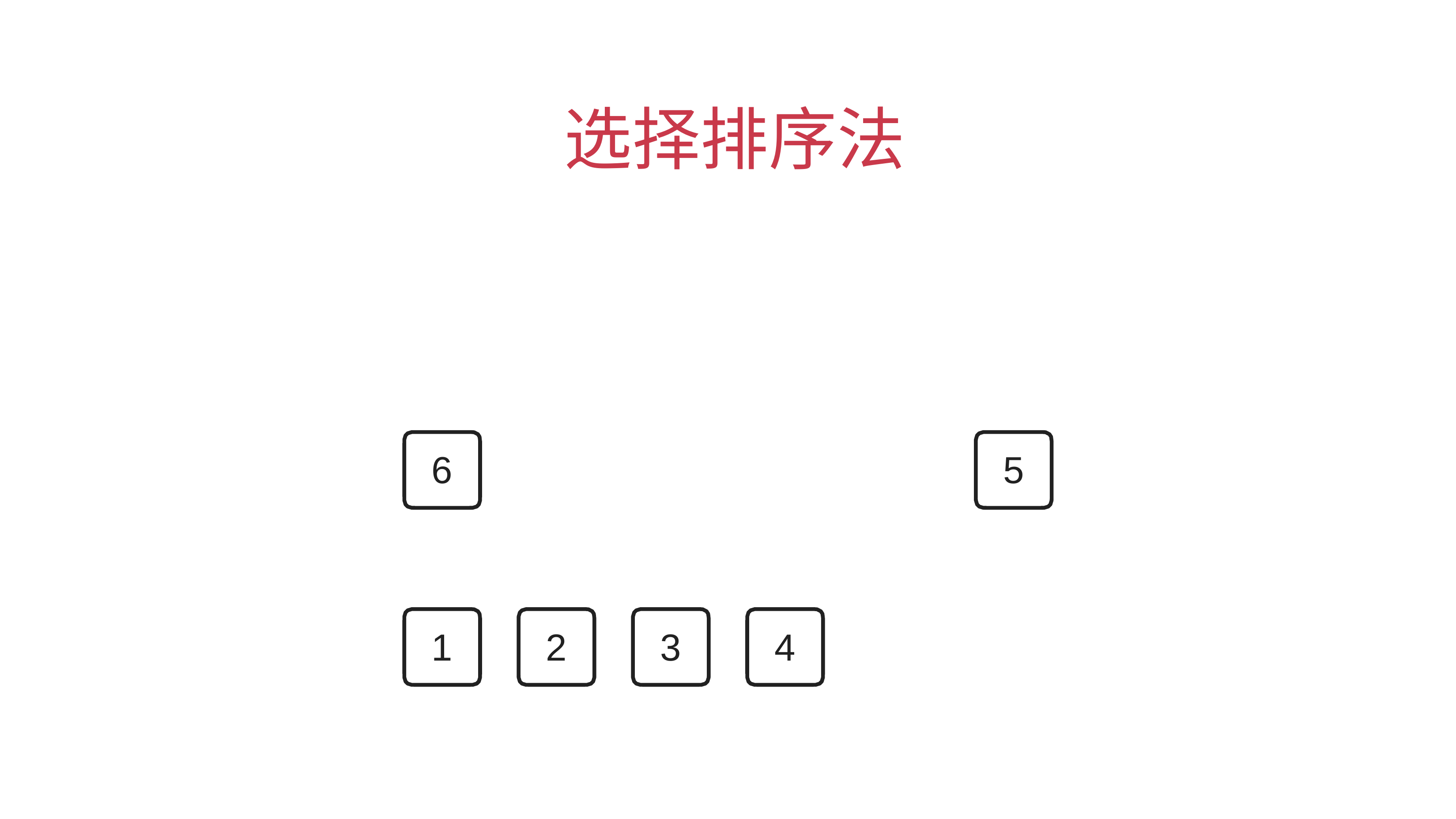

# 选择排序法

6
5

1
2
3
4